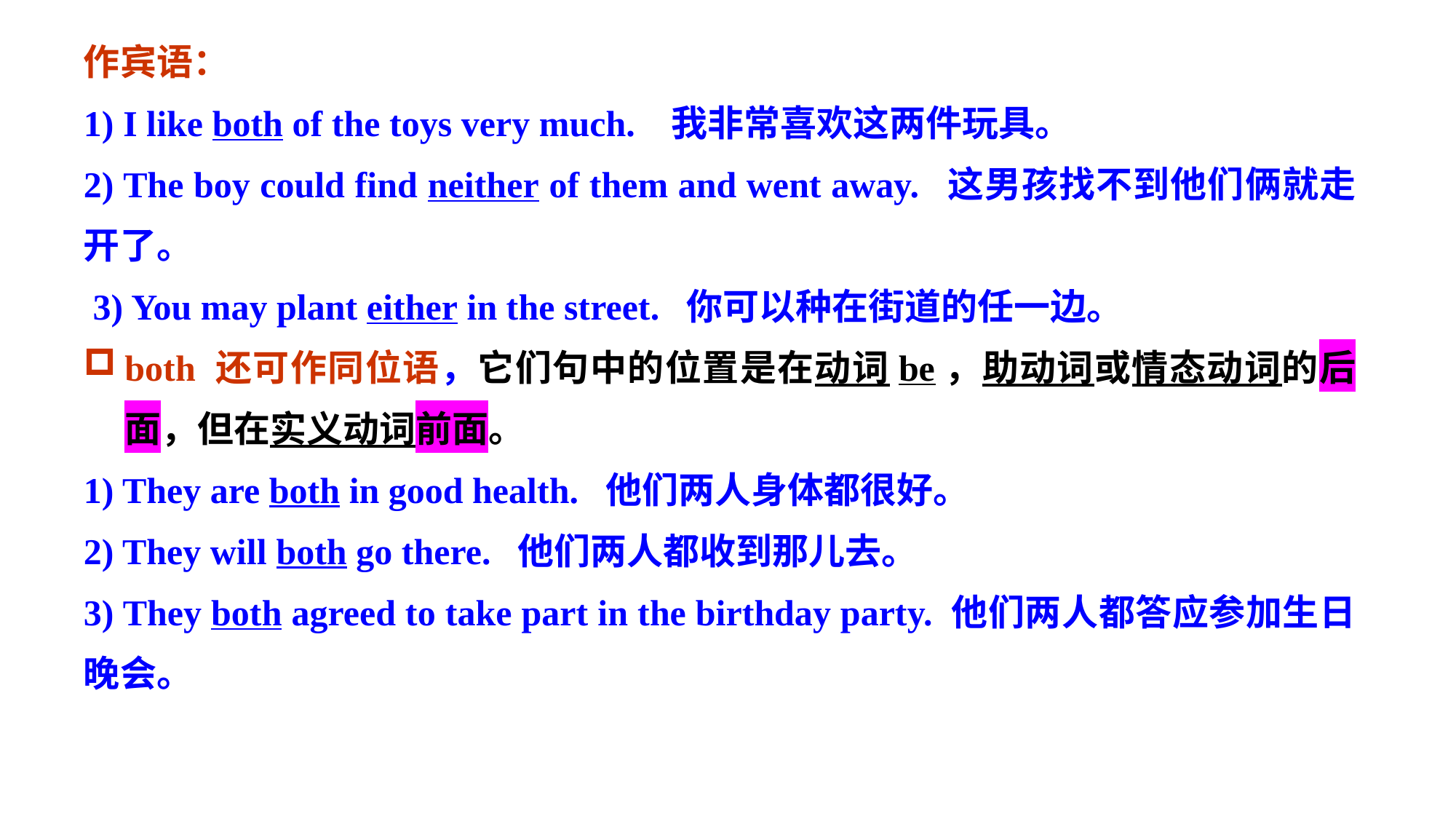

作宾语：
1) I like both of the toys very much.   我非常喜欢这两件玩具。
2) The boy could find neither of them and went away.  这男孩找不到他们俩就走开了。
 3) You may plant either in the street.  你可以种在街道的任一边。
both 还可作同位语，它们句中的位置是在动词be，助动词或情态动词的后面，但在实义动词前面。
1) They are both in good health.  他们两人身体都很好。
2) They will both go there.  他们两人都收到那儿去。
3) They both agreed to take part in the birthday party. 他们两人都答应参加生日晚会。